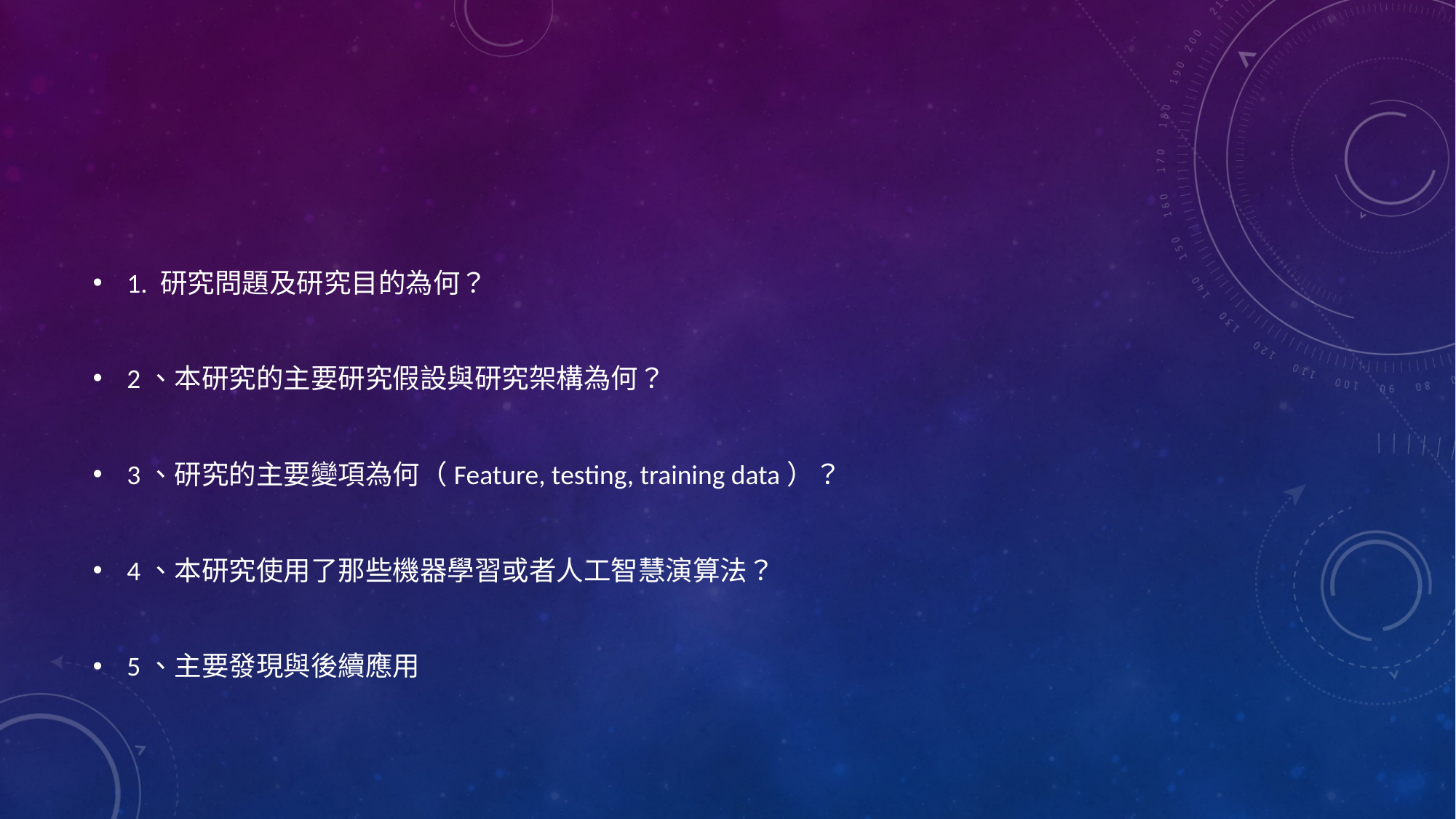

#
1. 研究問題及研究目的為何？

2、本研究的主要研究假設與研究架構為何？

3、研究的主要變項為何（Feature, testing, training data）？

4、本研究使用了那些機器學習或者人工智慧演算法？

5、主要發現與後續應用